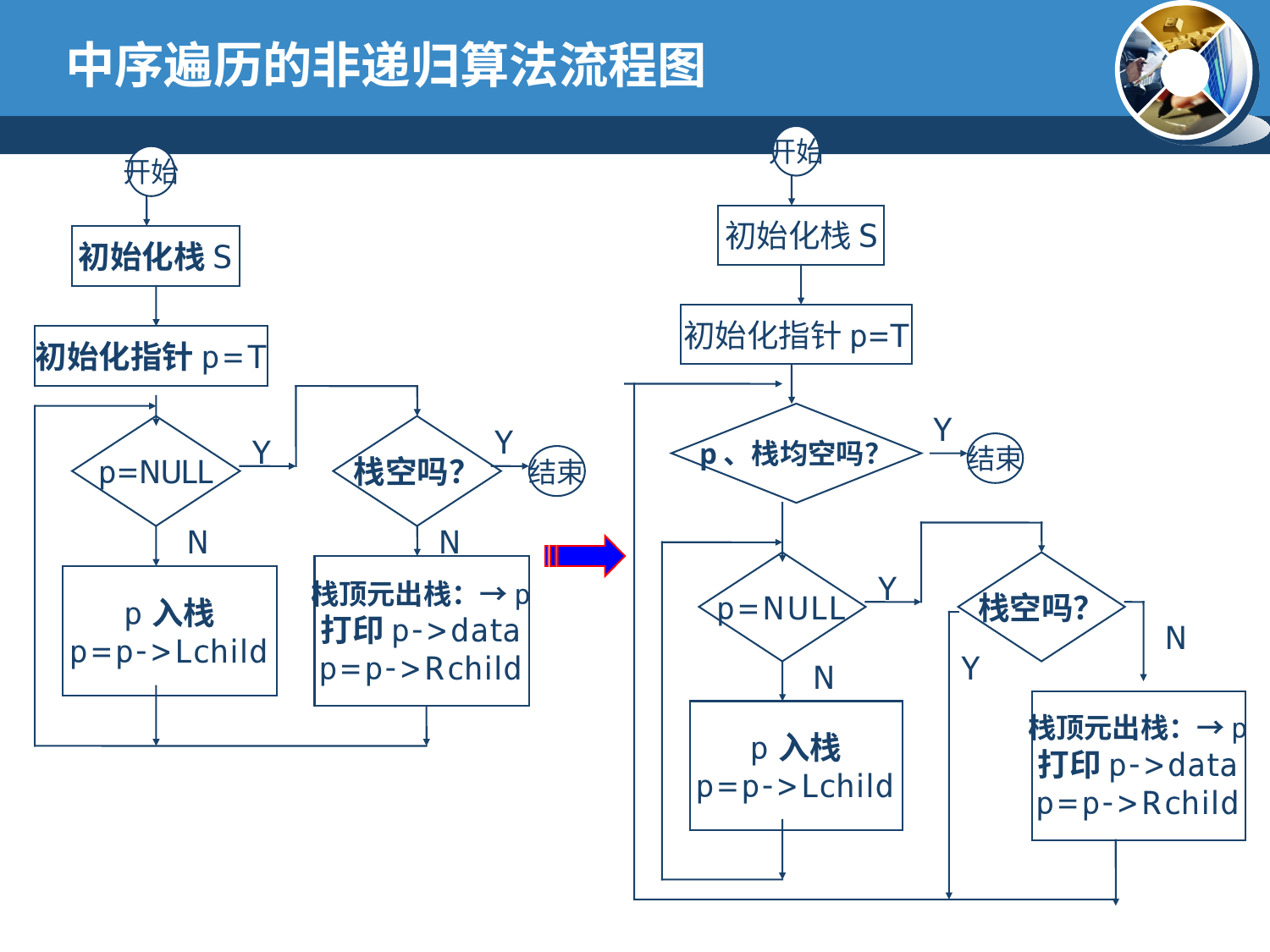

# 中序遍历的非递归算法流程图
开始

初始化栈S

初始化指针p=T

p、栈均空吗？
Y
结束

p=NULL
栈空吗？
Y

N
Y
N

栈顶元出栈：→p
打印p->data
p=p->Rchild
p入栈
p=p->Lchild

开始

初始化栈S

初始化指针p=T

p=NULL
栈空吗？
Y
Y
结束

N
N

栈顶元出栈：→p
打印p->data
p=p->Rchild
p入栈
p=p->Lchild